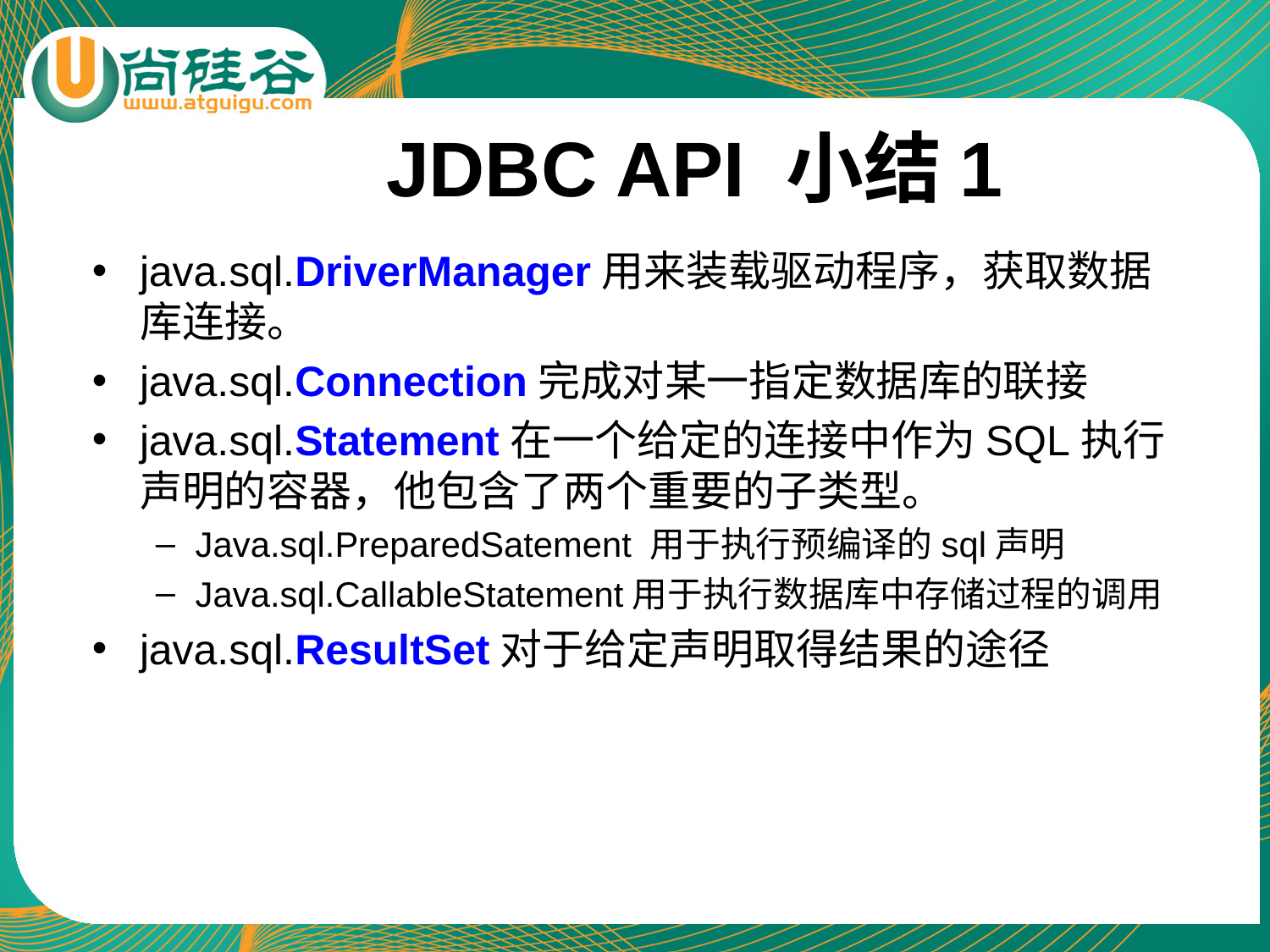

# JDBC API 小结1
java.sql.DriverManager用来装载驱动程序，获取数据库连接。
java.sql.Connection完成对某一指定数据库的联接
java.sql.Statement在一个给定的连接中作为SQL执行声明的容器，他包含了两个重要的子类型。
Java.sql.PreparedSatement 用于执行预编译的sql声明
Java.sql.CallableStatement用于执行数据库中存储过程的调用
java.sql.ResultSet对于给定声明取得结果的途径